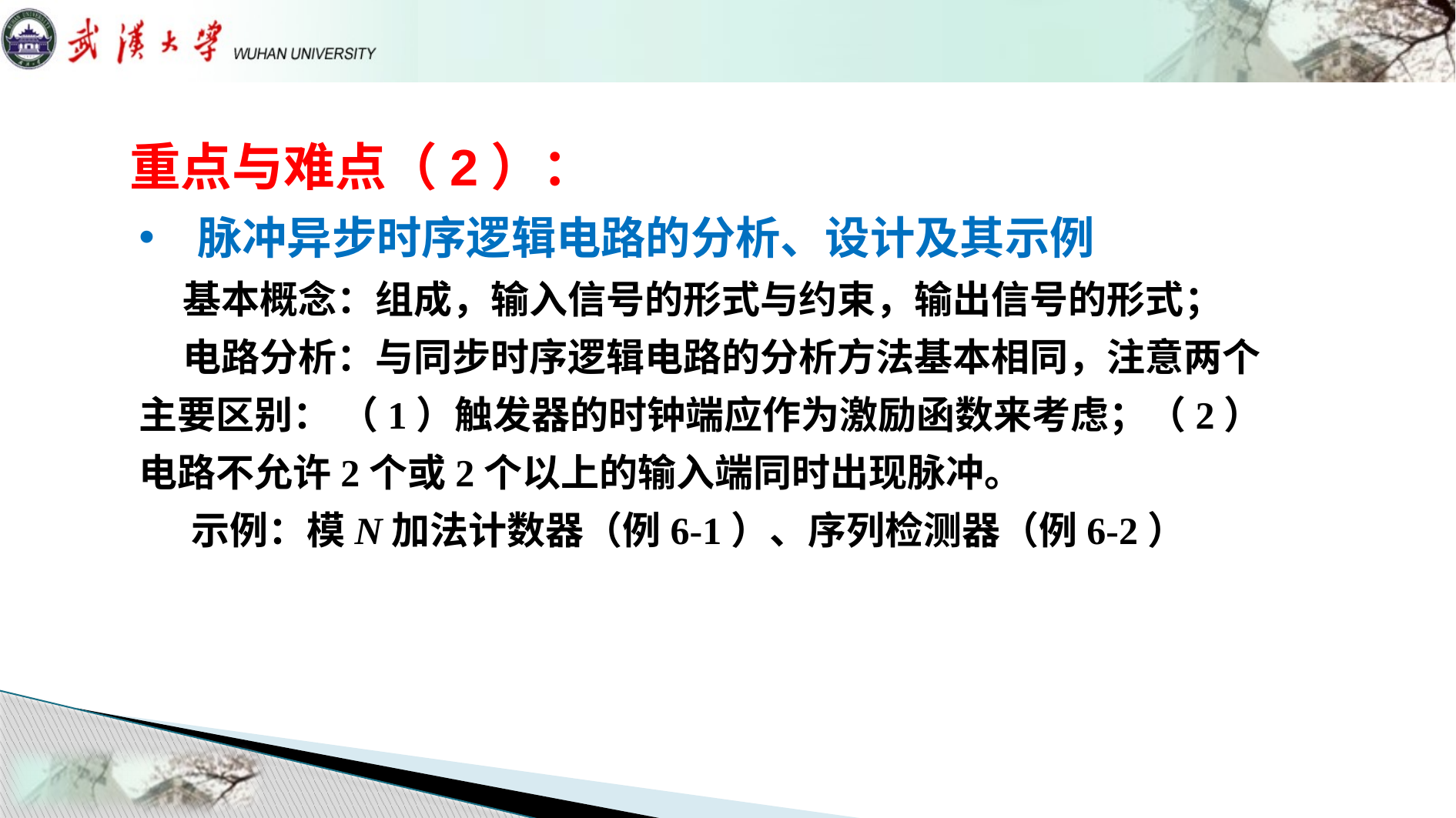

# 重点与难点（2）：
  脉冲异步时序逻辑电路的分析、设计及其示例
    基本概念：组成，输入信号的形式与约束，输出信号的形式；
    电路分析：与同步时序逻辑电路的分析方法基本相同，注意两个主要区别： （1）触发器的时钟端应作为激励函数来考虑；（2）电路不允许2个或2个以上的输入端同时出现脉冲。
     示例：模N加法计数器（例6-1）、序列检测器（例6-2）